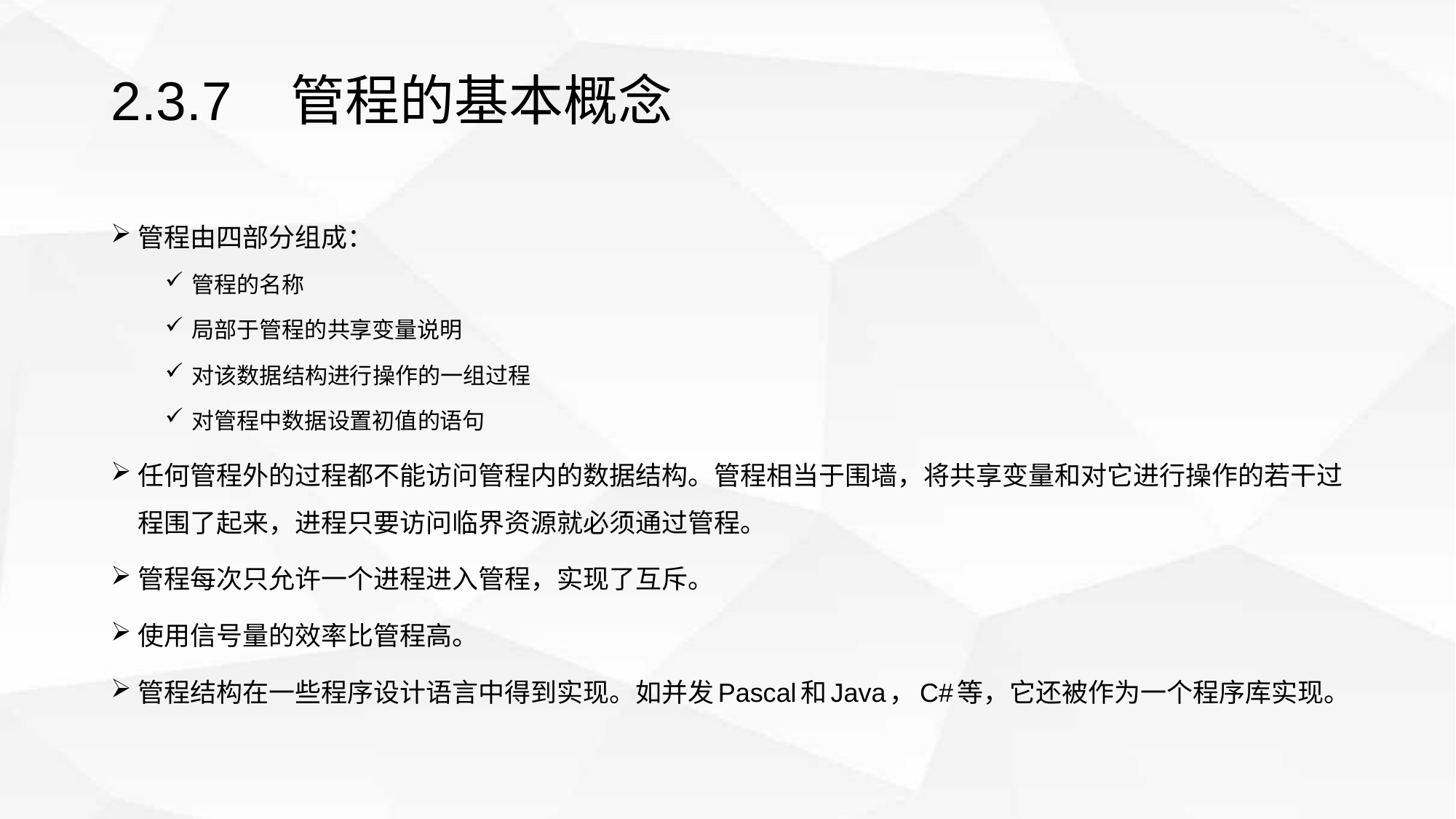

# 2.3.7   管程的基本概念
管程由四部分组成：
管程的名称
局部于管程的共享变量说明
对该数据结构进行操作的一组过程
对管程中数据设置初值的语句
任何管程外的过程都不能访问管程内的数据结构。管程相当于围墙，将共享变量和对它进行操作的若干过程围了起来，进程只要访问临界资源就必须通过管程。
管程每次只允许一个进程进入管程，实现了互斥。
使用信号量的效率比管程高。
管程结构在一些程序设计语言中得到实现。如并发Pascal和Java，C#等，它还被作为一个程序库实现。